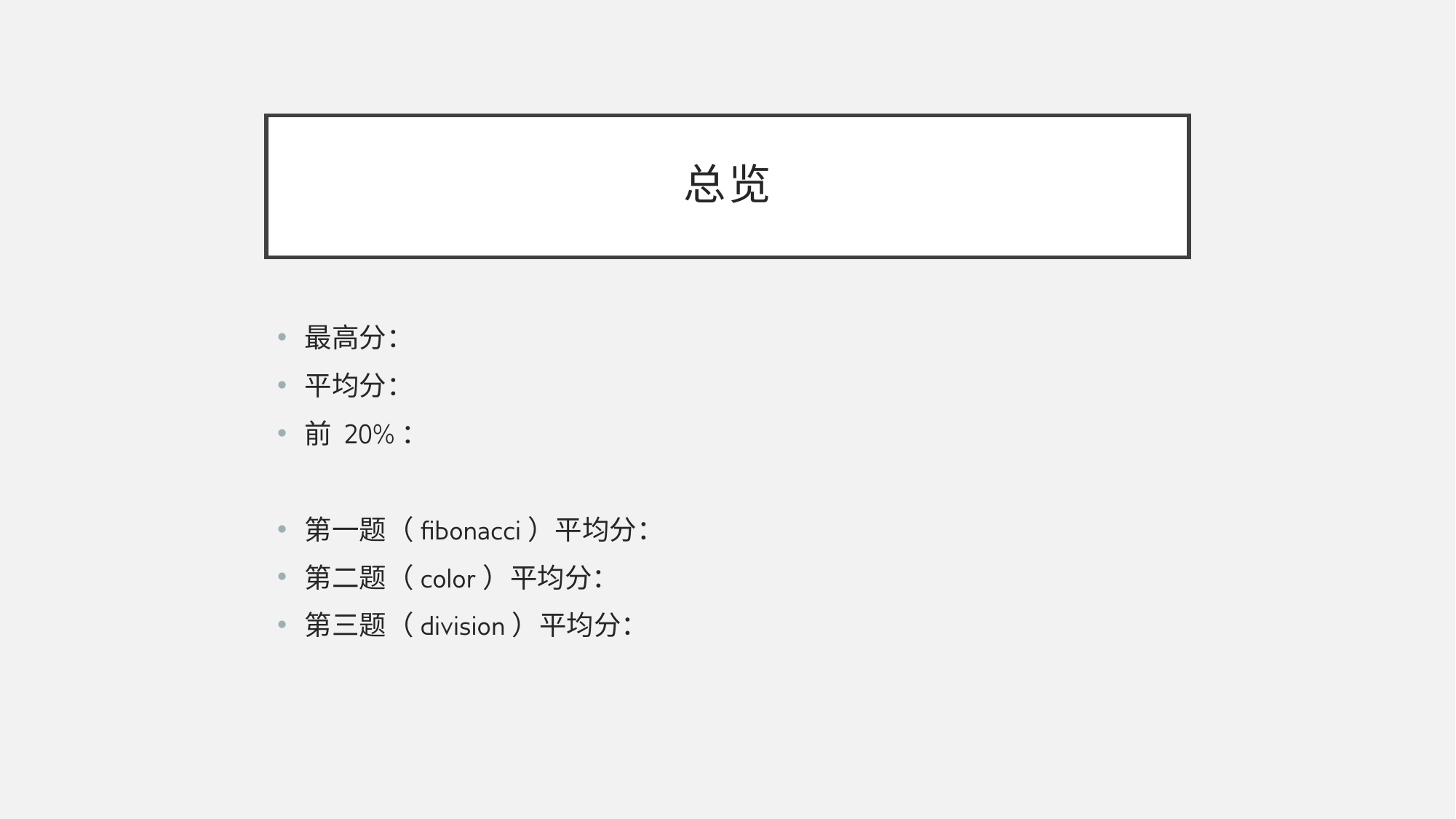

# 总览
最高分：
平均分：
前 20%：

第一题（fibonacci）平均分：
第二题（color）平均分：
第三题（division）平均分：